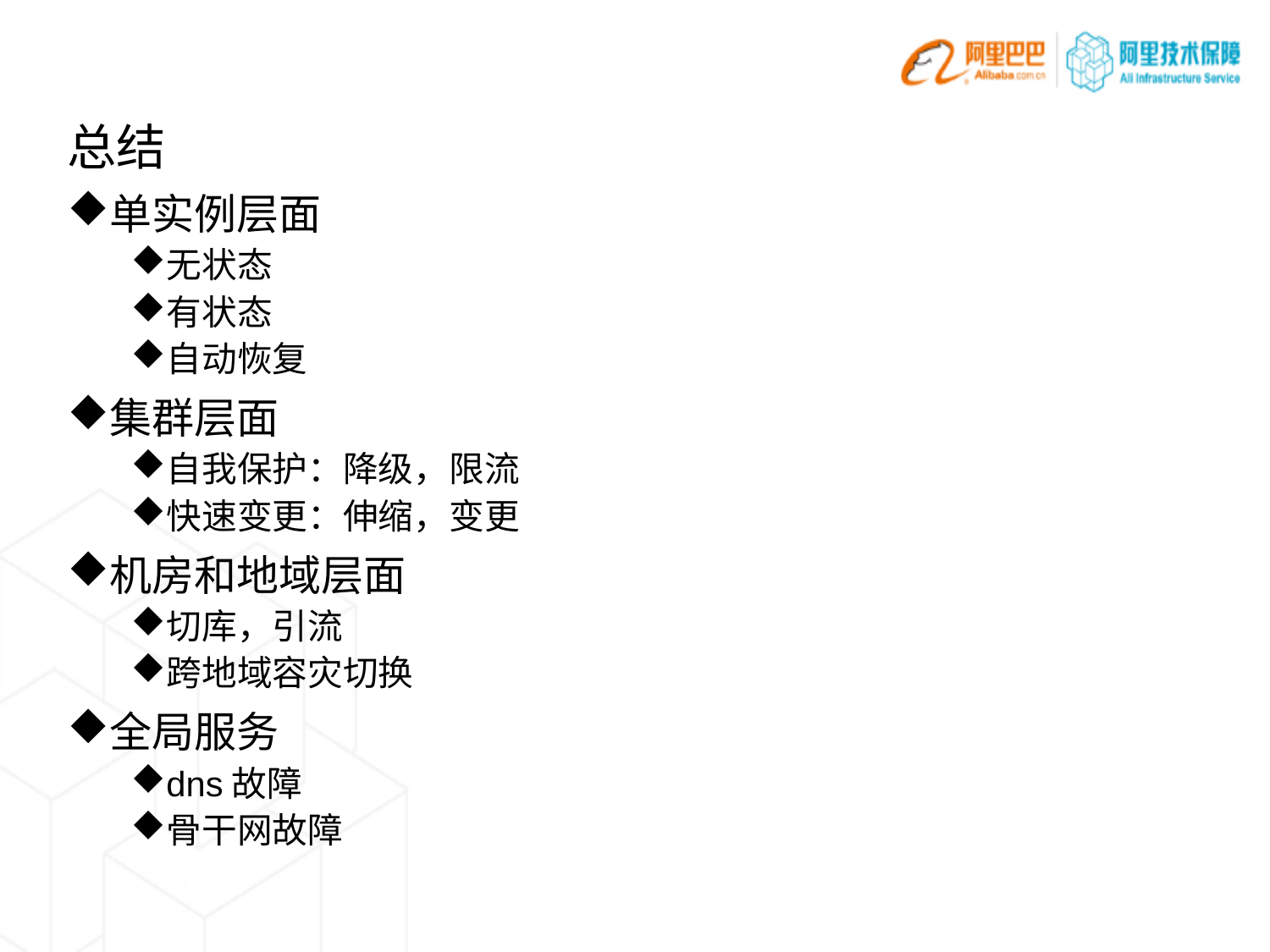

总结
单实例层面
无状态
有状态
自动恢复
集群层面
自我保护：降级，限流
快速变更：伸缩，变更
机房和地域层面
切库，引流
跨地域容灾切换
全局服务
dns故障
骨干网故障